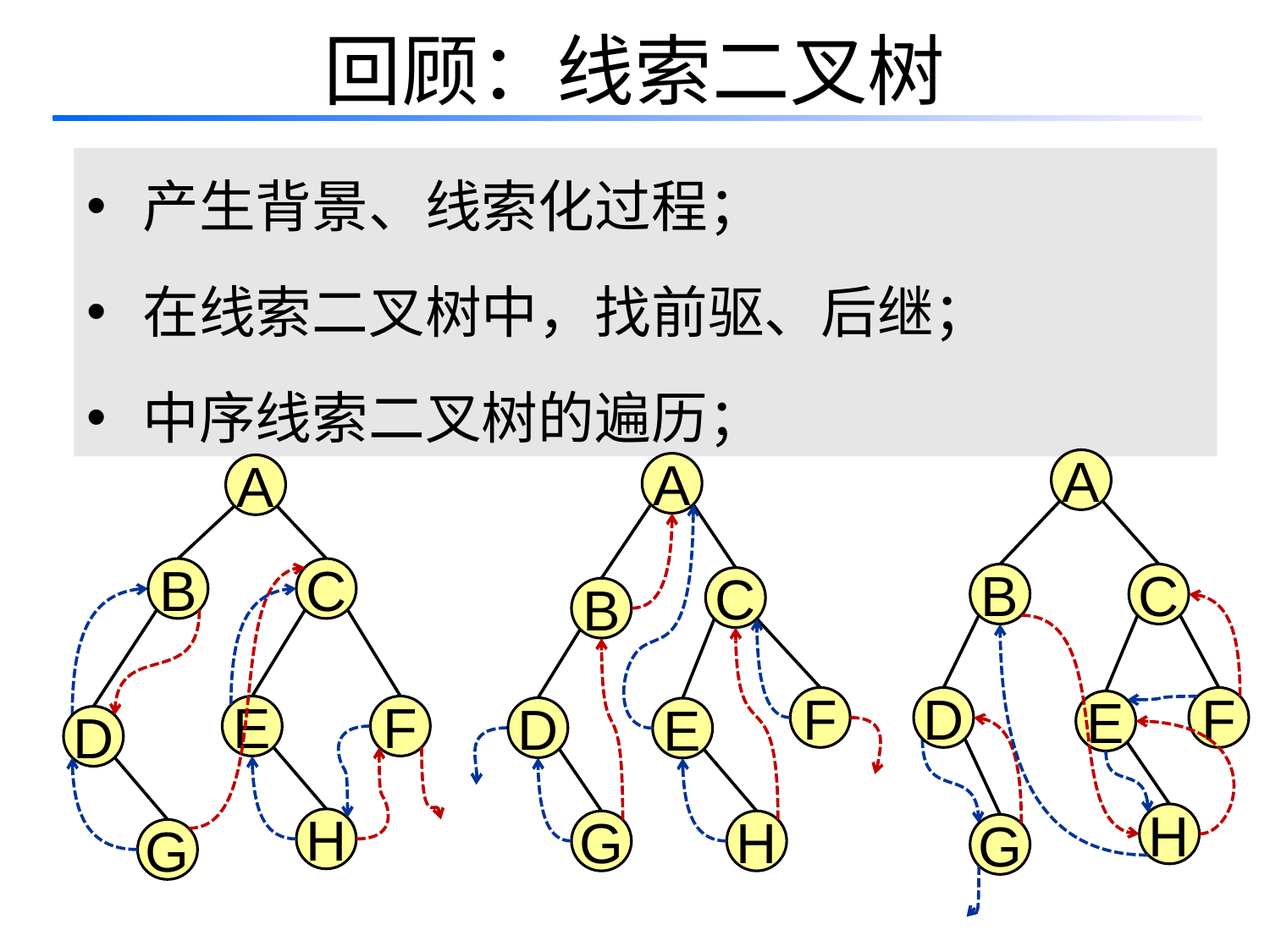

# 回顾：线索二叉树

 产生背景、线索化过程；
 在线索二叉树中，找前驱、后继；
 中序线索二叉树的遍历；
A
A
A
B
C
B
C
C
B
F
D
F
E
E
F
D
E
D
H
H
G
H
G
G